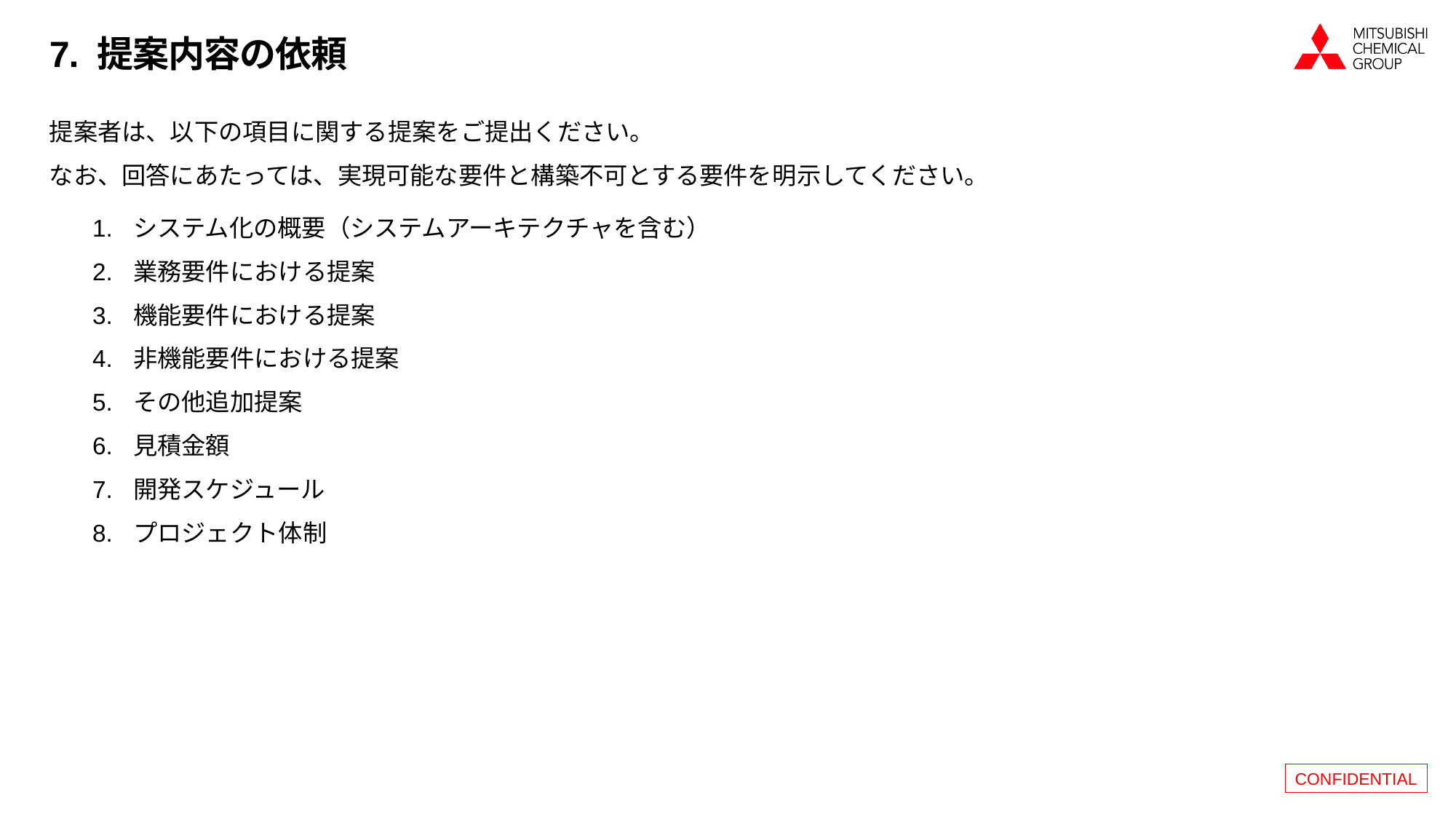

# 7. 提案内容の依頼
提案者は、以下の項目に関する提案をご提出ください。
なお、回答にあたっては、実現可能な要件と構築不可とする要件を明示してください。
システム化の概要（システムアーキテクチャを含む）
業務要件における提案
機能要件における提案
非機能要件における提案
その他追加提案
見積金額
開発スケジュール
プロジェクト体制